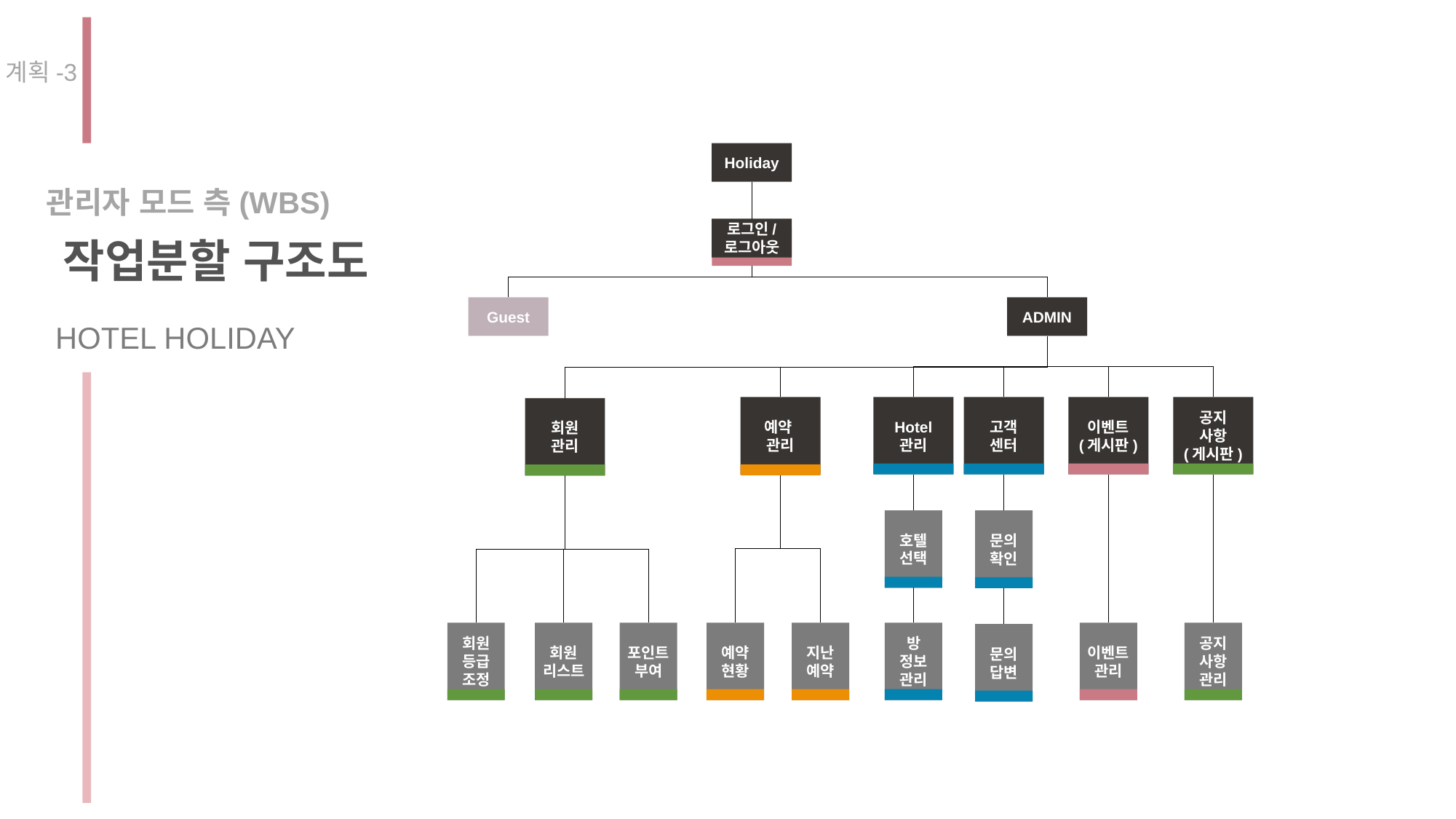

계획-3
Holiday
관리자 모드 측(WBS)
로그인/
로그아웃
작업분할 구조도

Guest
ADMIN
HOTEL HOLIDAY

예약
관리
Hotel
관리
고객
센터
이벤트
(게시판)
공지
사항
(게시판)
회원
관리

호텔
선택
문의
확인

예약
현황
회원
등급
조정
지난
예약
방
정보
관리
공지
사항
관리
회원
리스트
포인트
부여
이벤트
관리
문의
답변